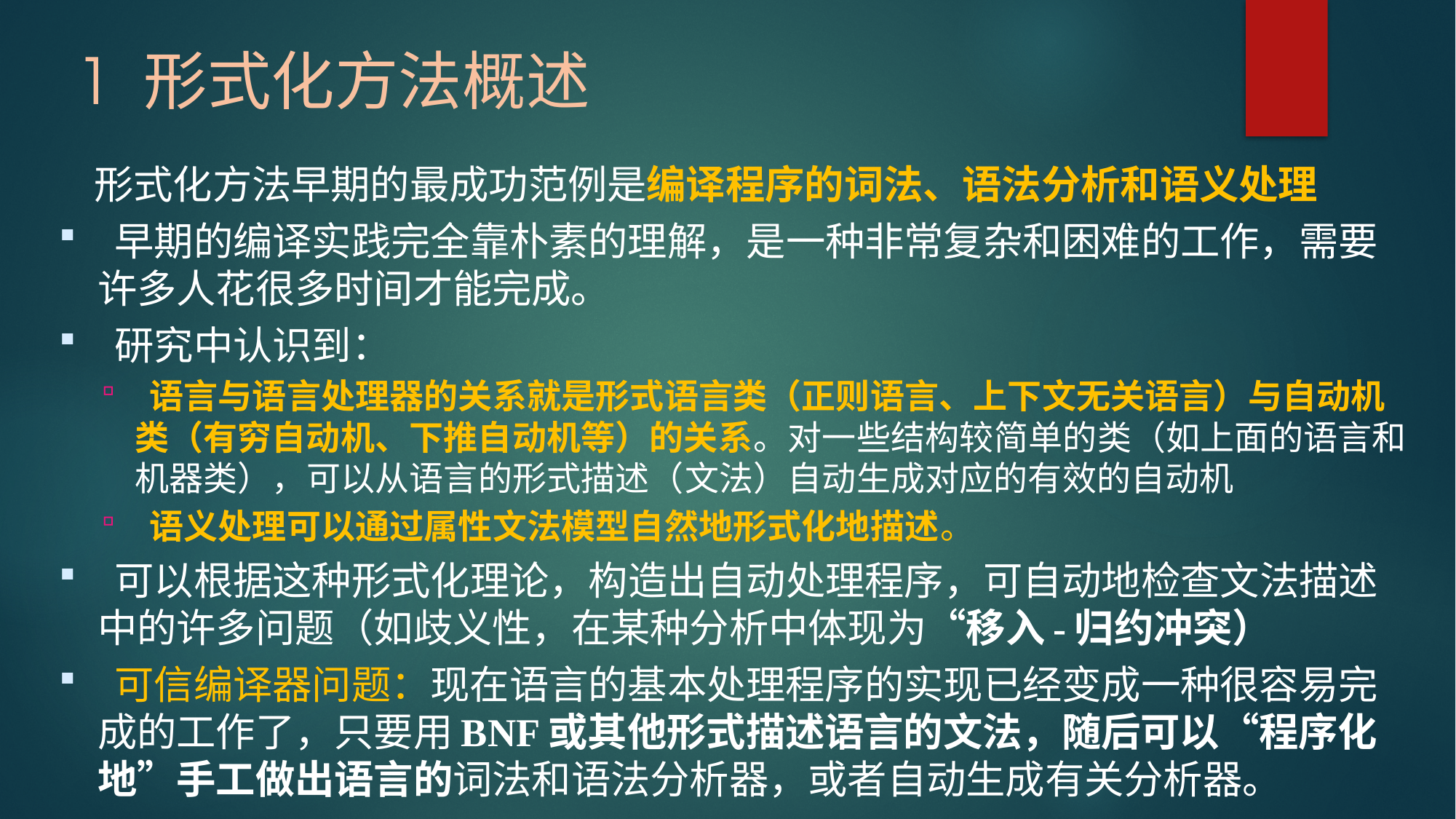

# 1 形式化方法概述
   形式化方法早期的最成功范例是编译程序的词法、语法分析和语义处理
 早期的编译实践完全靠朴素的理解，是一种非常复杂和困难的工作，需要许多人花很多时间才能完成。
 研究中认识到：
 语言与语言处理器的关系就是形式语言类（正则语言、上下文无关语言）与自动机类（有穷自动机、下推自动机等）的关系。对一些结构较简单的类（如上面的语言和机器类），可以从语言的形式描述（文法）自动生成对应的有效的自动机
 语义处理可以通过属性文法模型自然地形式化地描述。
 可以根据这种形式化理论，构造出自动处理程序，可自动地检查文法描述中的许多问题（如歧义性，在某种分析中体现为“移入-归约冲突）
 可信编译器问题：现在语言的基本处理程序的实现已经变成一种很容易完成的工作了，只要用BNF或其他形式描述语言的文法，随后可以“程序化地”手工做出语言的词法和语法分析器，或者自动生成有关分析器。